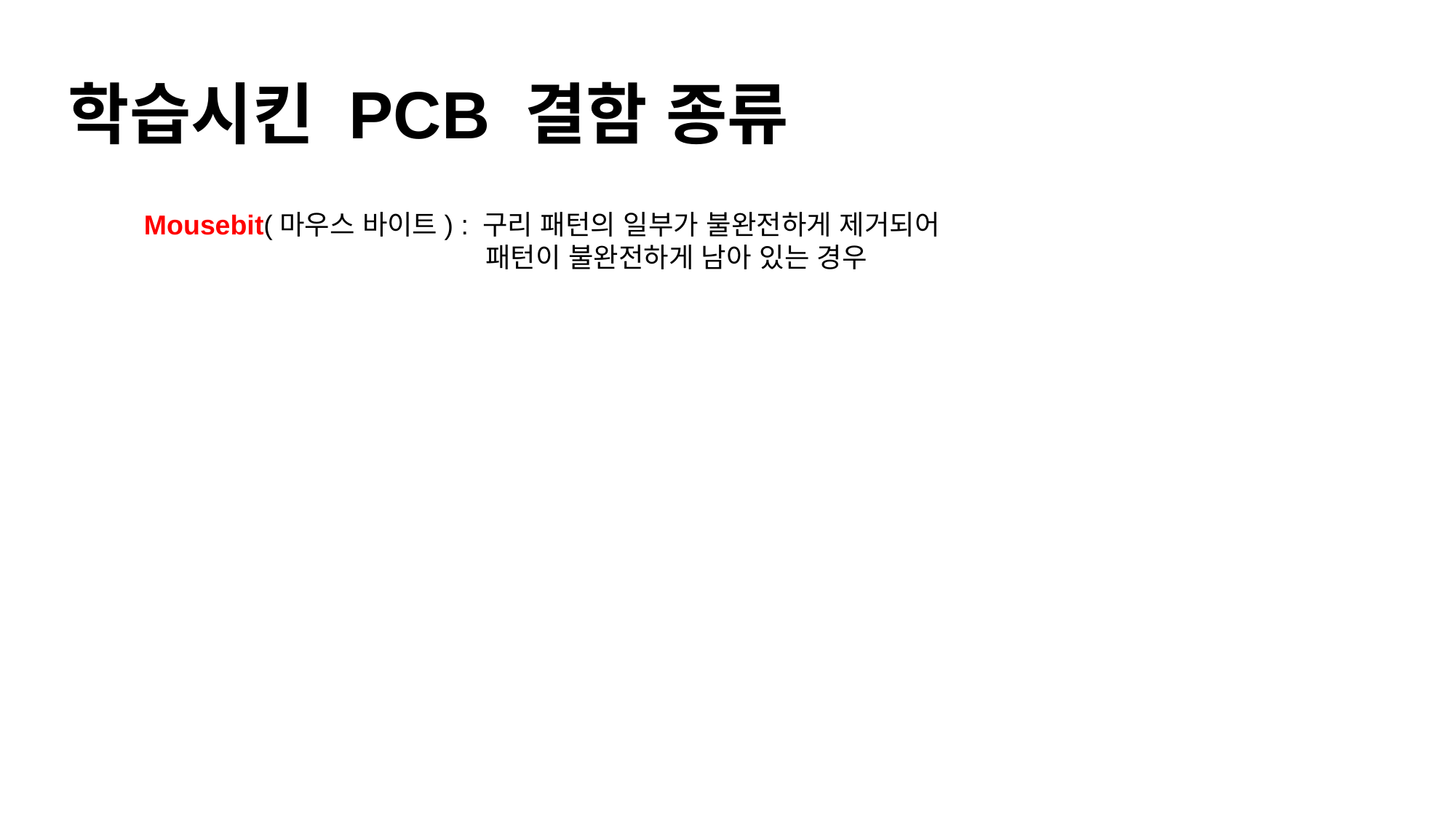

# 학습시킨 PCB 결함 종류
Mousebit(마우스 바이트) : 구리 패턴의 일부가 불완전하게 제거되어
			 패턴이 불완전하게 남아 있는 경우